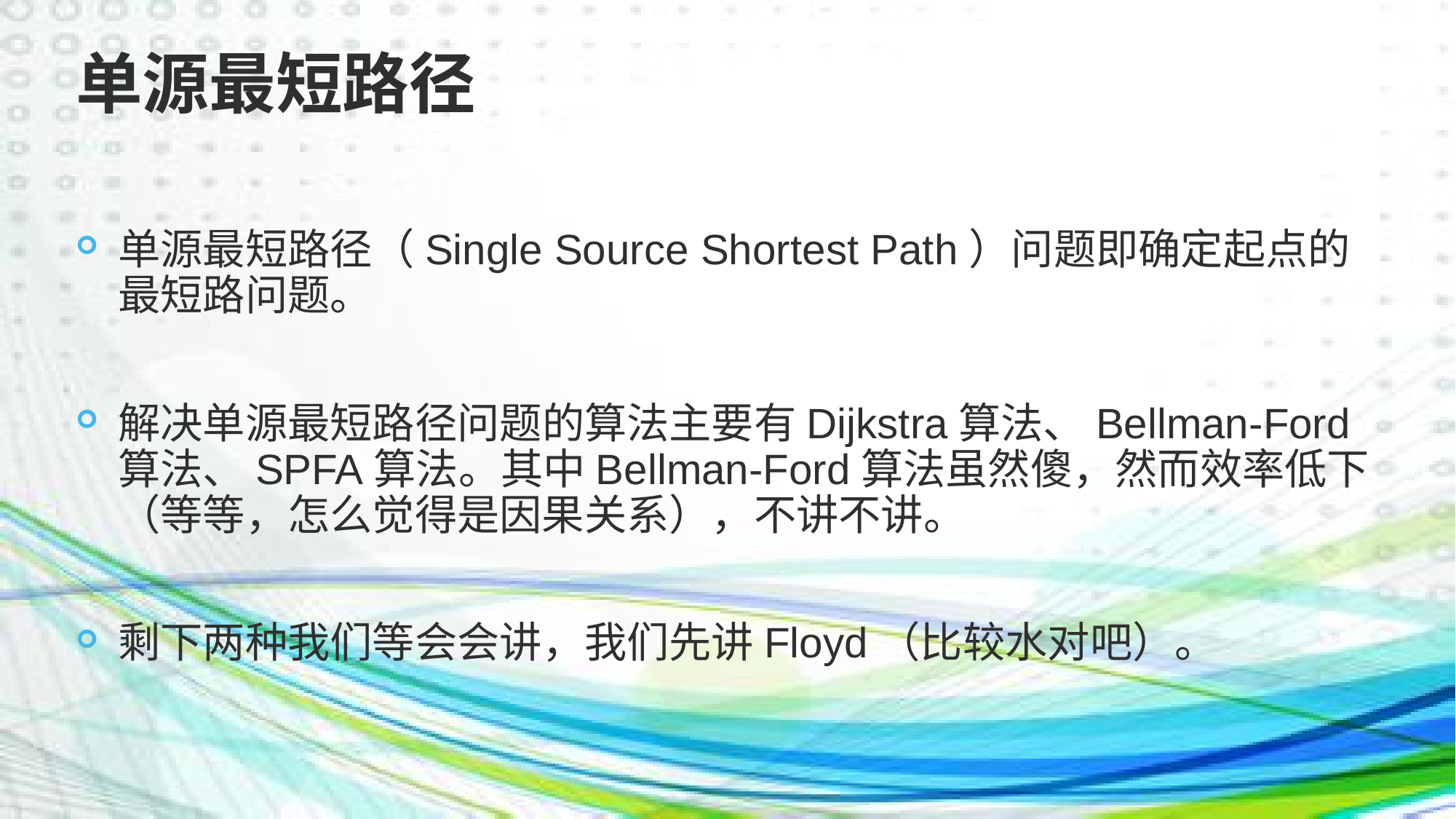

# 单源最短路径
单源最短路径（Single Source Shortest Path）问题即确定起点的最短路问题。

解决单源最短路径问题的算法主要有Dijkstra算法、Bellman-Ford算法、SPFA算法。其中Bellman-Ford算法虽然傻，然而效率低下（等等，怎么觉得是因果关系），不讲不讲。

剩下两种我们等会会讲，我们先讲Floyd（比较水对吧）。